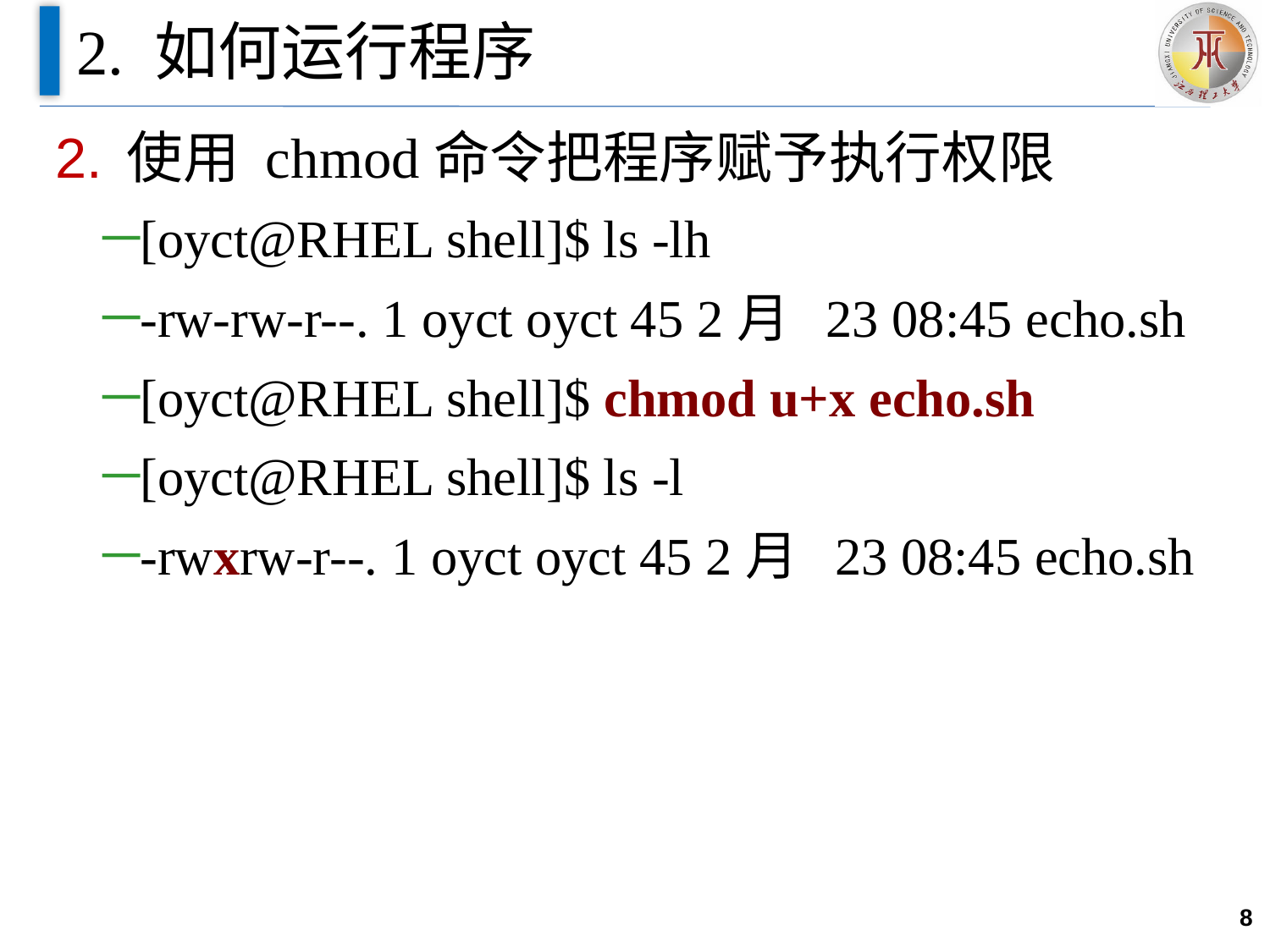

# 2. 如何运行程序
使用 chmod命令把程序赋予执行权限
[oyct@RHEL shell]$ ls -lh
-rw-rw-r--. 1 oyct oyct 45 2月  23 08:45 echo.sh
[oyct@RHEL shell]$ chmod u+x echo.sh
[oyct@RHEL shell]$ ls -l
-rwxrw-r--. 1 oyct oyct 45 2月  23 08:45 echo.sh

8